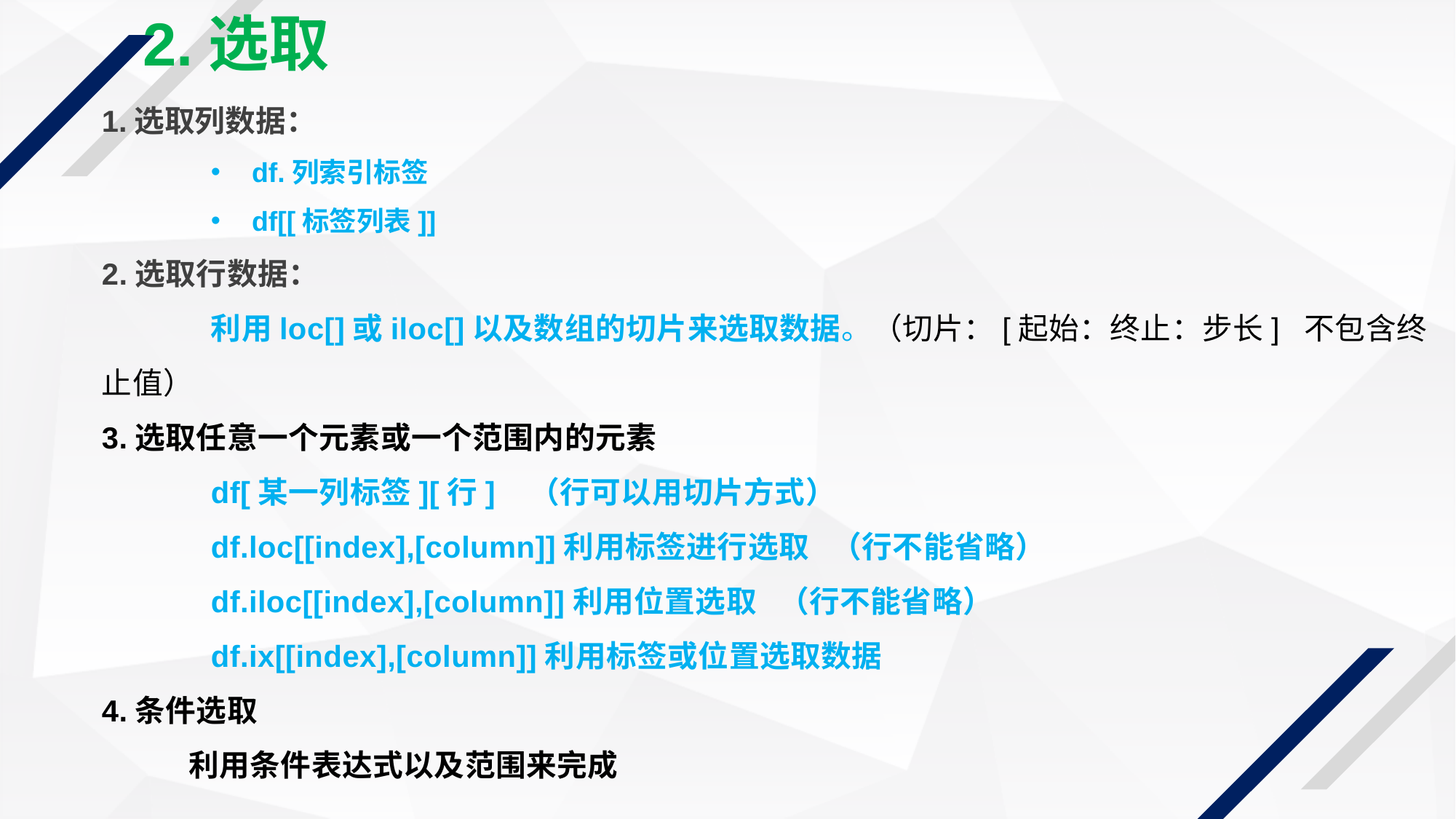

2.选取
1.选取列数据：
df.列索引标签
df[[标签列表]]
2.选取行数据：
	利用loc[]或iloc[]以及数组的切片来选取数据。（切片：[起始：终止：步长]  不包含终止值）
3.选取任意一个元素或一个范围内的元素
 	df[某一列标签][行]   （行可以用切片方式）
	df.loc[[index],[column]]利用标签进行选取   （行不能省略）
 	df.iloc[[index],[column]]利用位置选取   （行不能省略）
	df.ix[[index],[column]]利用标签或位置选取数据
4.条件选取
           利用条件表达式以及范围来完成